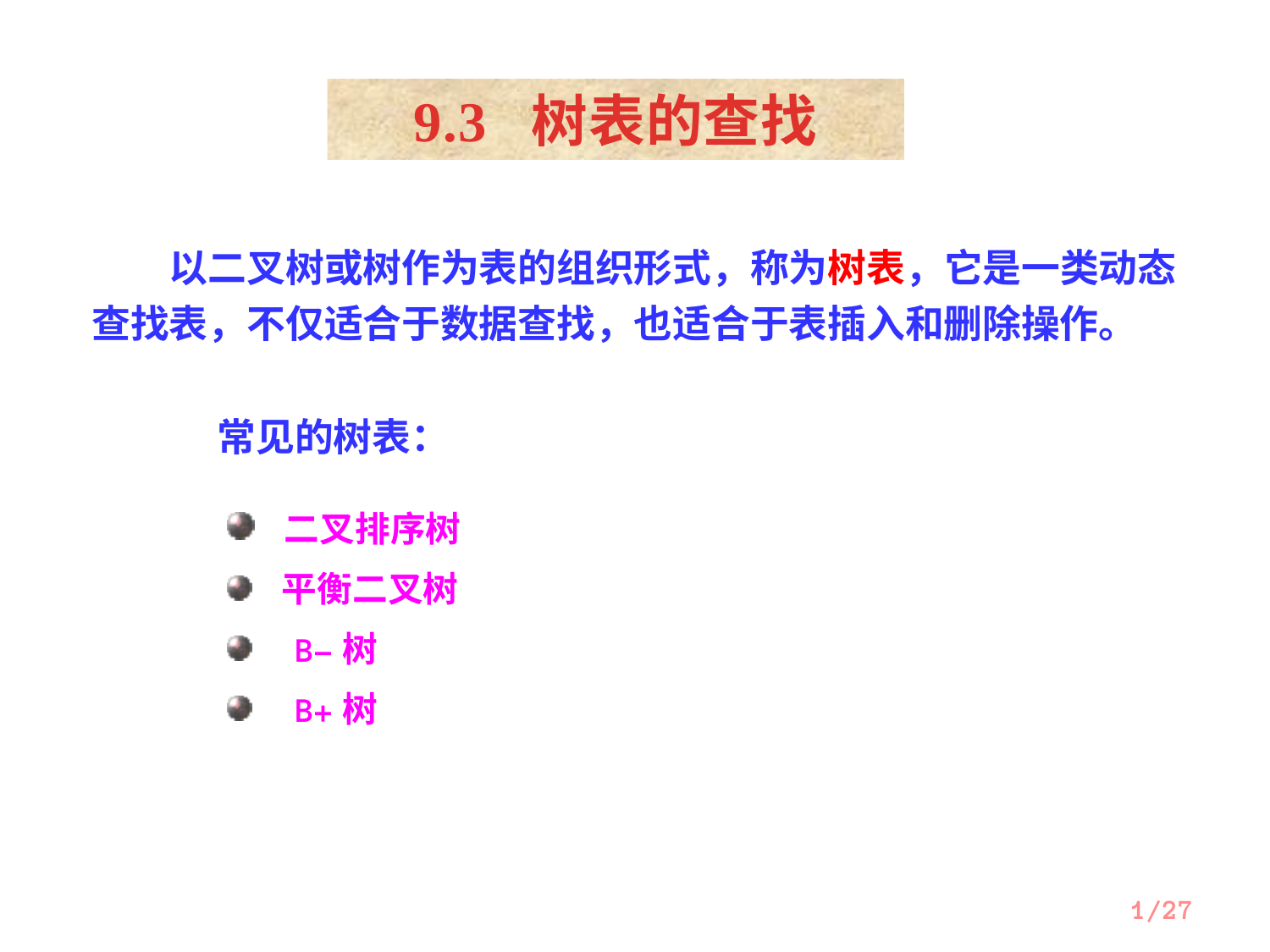

9.3  树表的查找
　　以二叉树或树作为表的组织形式，称为树表，它是一类动态查找表，不仅适合于数据查找，也适合于表插入和删除操作。
常见的树表：
  二叉排序树
  平衡二叉树
  B-树
  B+树
1/27